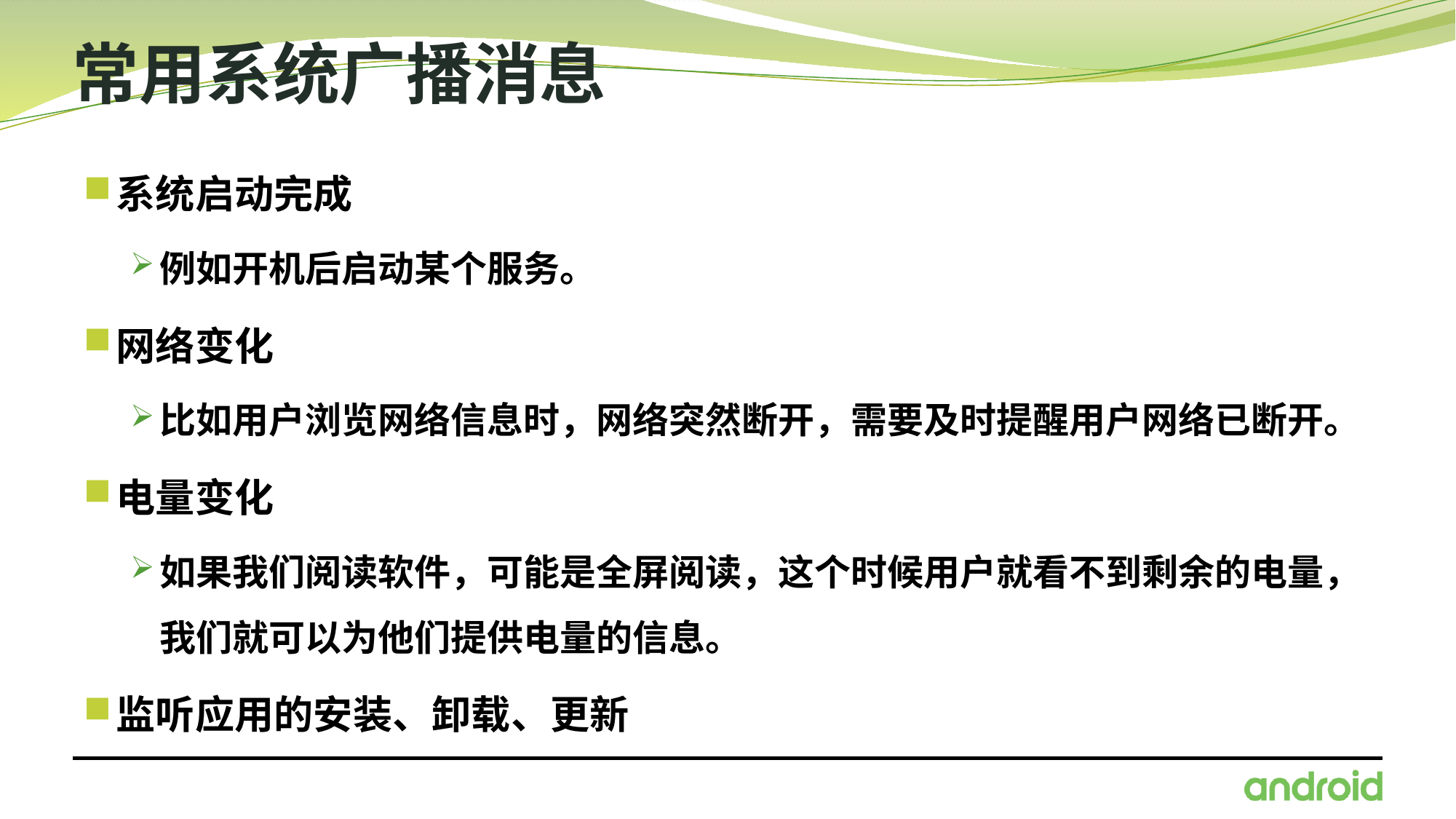

# 常用系统广播消息
系统启动完成
例如开机后启动某个服务。
网络变化
比如用户浏览网络信息时，网络突然断开，需要及时提醒用户网络已断开。
电量变化
如果我们阅读软件，可能是全屏阅读，这个时候用户就看不到剩余的电量，我们就可以为他们提供电量的信息。
监听应用的安装、卸载、更新